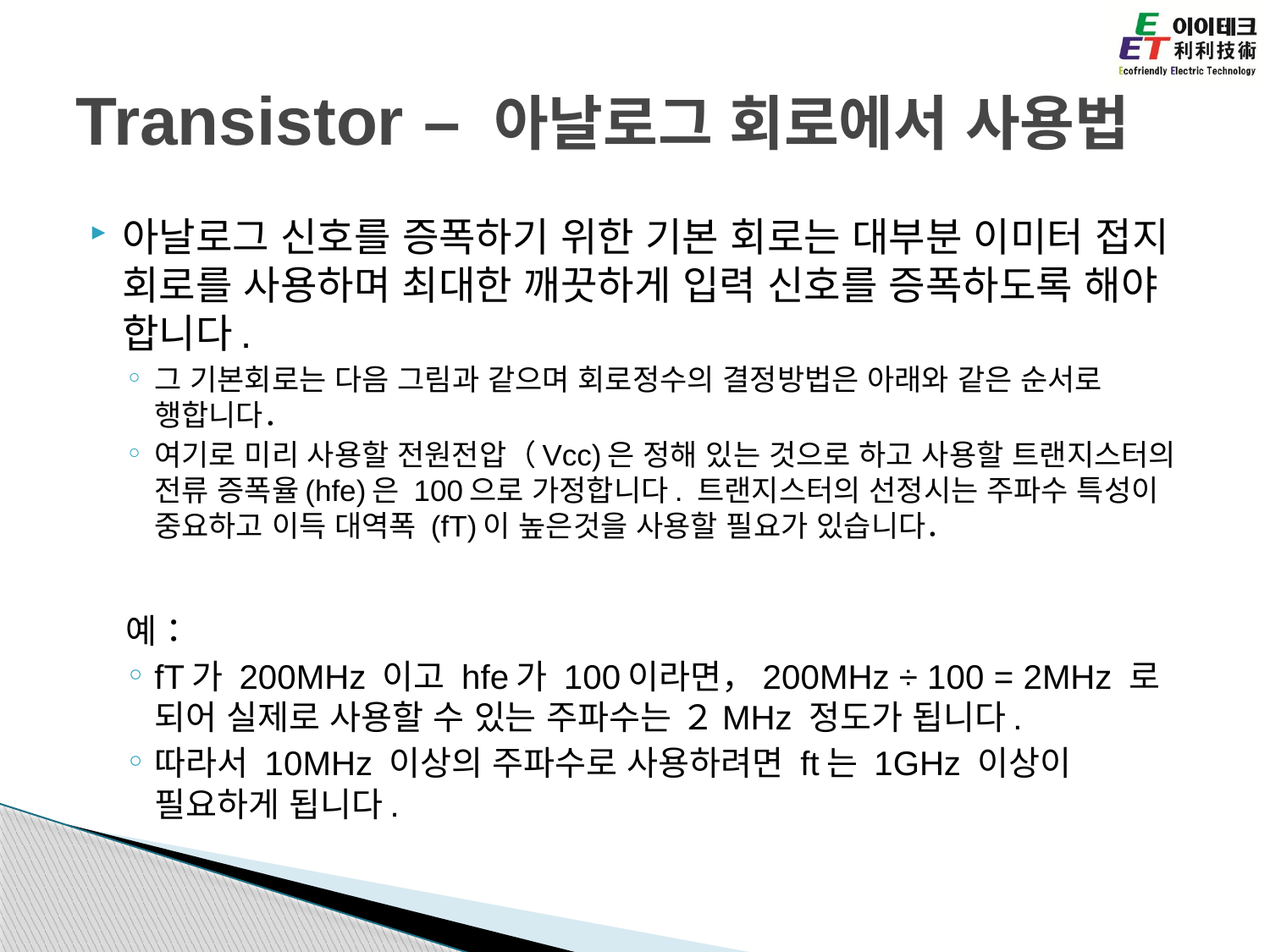

# Transistor – 아날로그 회로에서 사용법
아날로그 신호를 증폭하기 위한 기본 회로는 대부분 이미터 접지 회로를 사용하며 최대한 깨끗하게 입력 신호를 증폭하도록 해야 합니다.
그 기본회로는 다음 그림과 같으며 회로정수의 결정방법은 아래와 같은 순서로 행합니다．
여기로 미리 사용할 전원전압（Vcc)은 정해 있는 것으로 하고 사용할 트랜지스터의 전류 증폭율(hfe)은 100으로 가정합니다. 트랜지스터의 선정시는 주파수 특성이 중요하고 이득 대역폭 (fT)이 높은것을 사용할 필요가 있습니다．

예：
fT가 200MHz 이고 hfe가 100이라면，200MHz ÷ 100 = 2MHz 로 되어 실제로 사용할 수 있는 주파수는 ２MHz 정도가 됩니다.
따라서 10MHz 이상의 주파수로 사용하려면 ft는 1GHz 이상이 필요하게 됩니다.